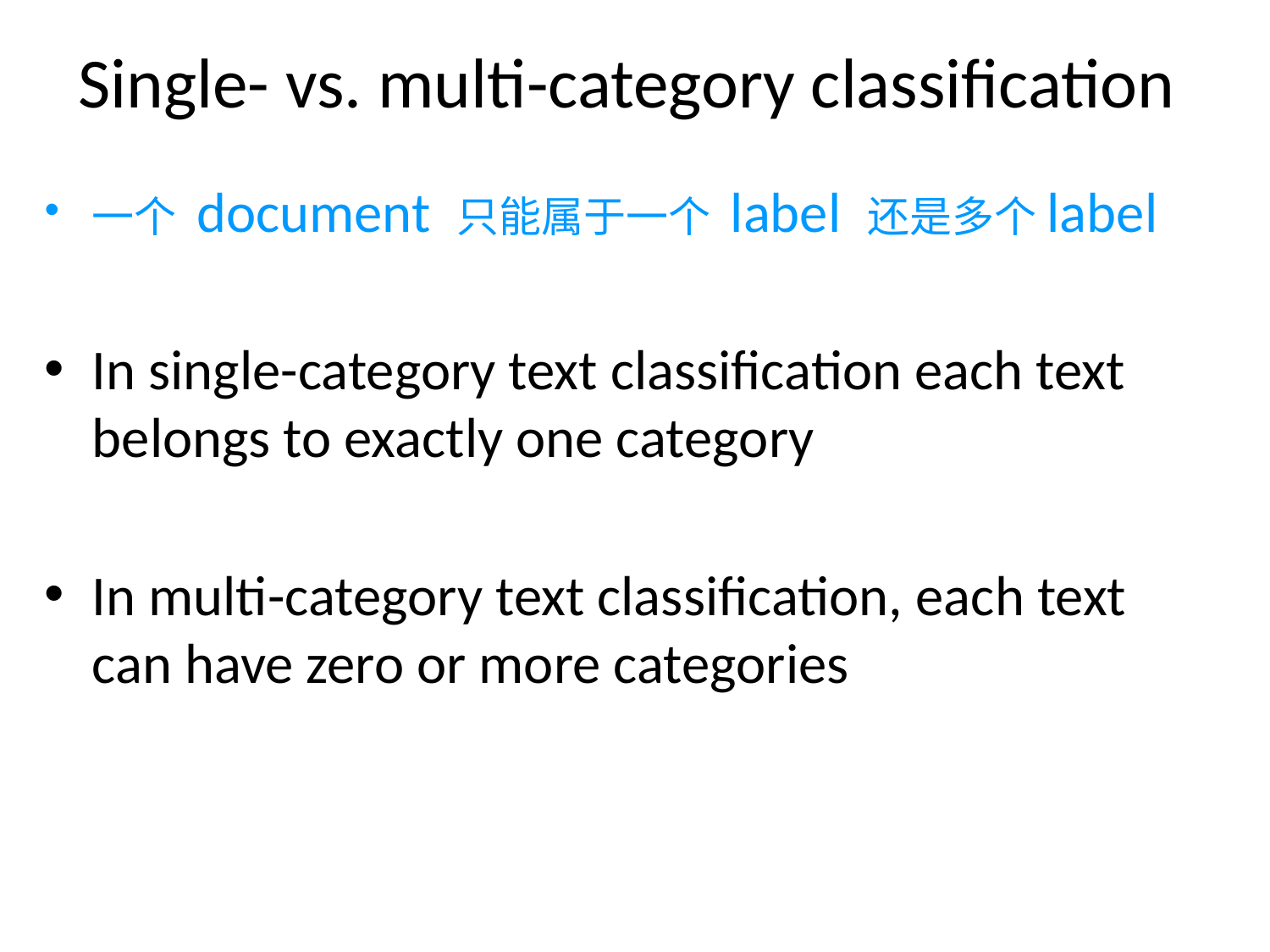

# Single- vs. multi-category classification
一个 document 只能属于一个 label 还是多个label

In single-category text classification each text belongs to exactly one category

In multi-category text classification, each text can have zero or more categories